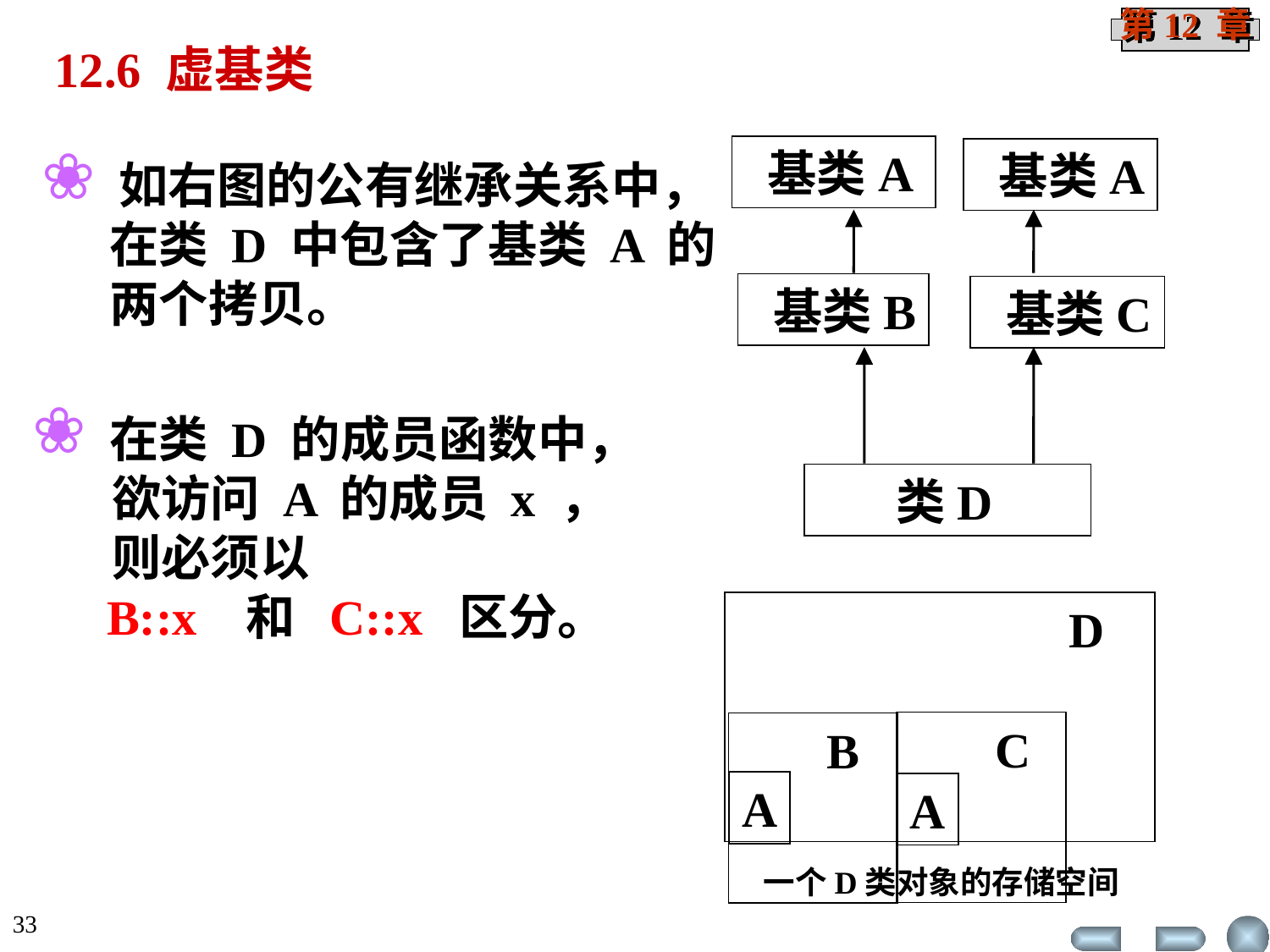

12.6 虚基类
 基类A
 基类A

 基类B
 基类C

      类D
 如右图的公有继承关系中，
     在类 D 中包含了基类 A 的
     两个拷贝。
 在类 D 的成员函数中，
      欲访问 A 的成员 x ，
      则必须以
      B::x   和  C::x  区分。
                           D

       C

       B

A
A
一个D类对象的存储空间